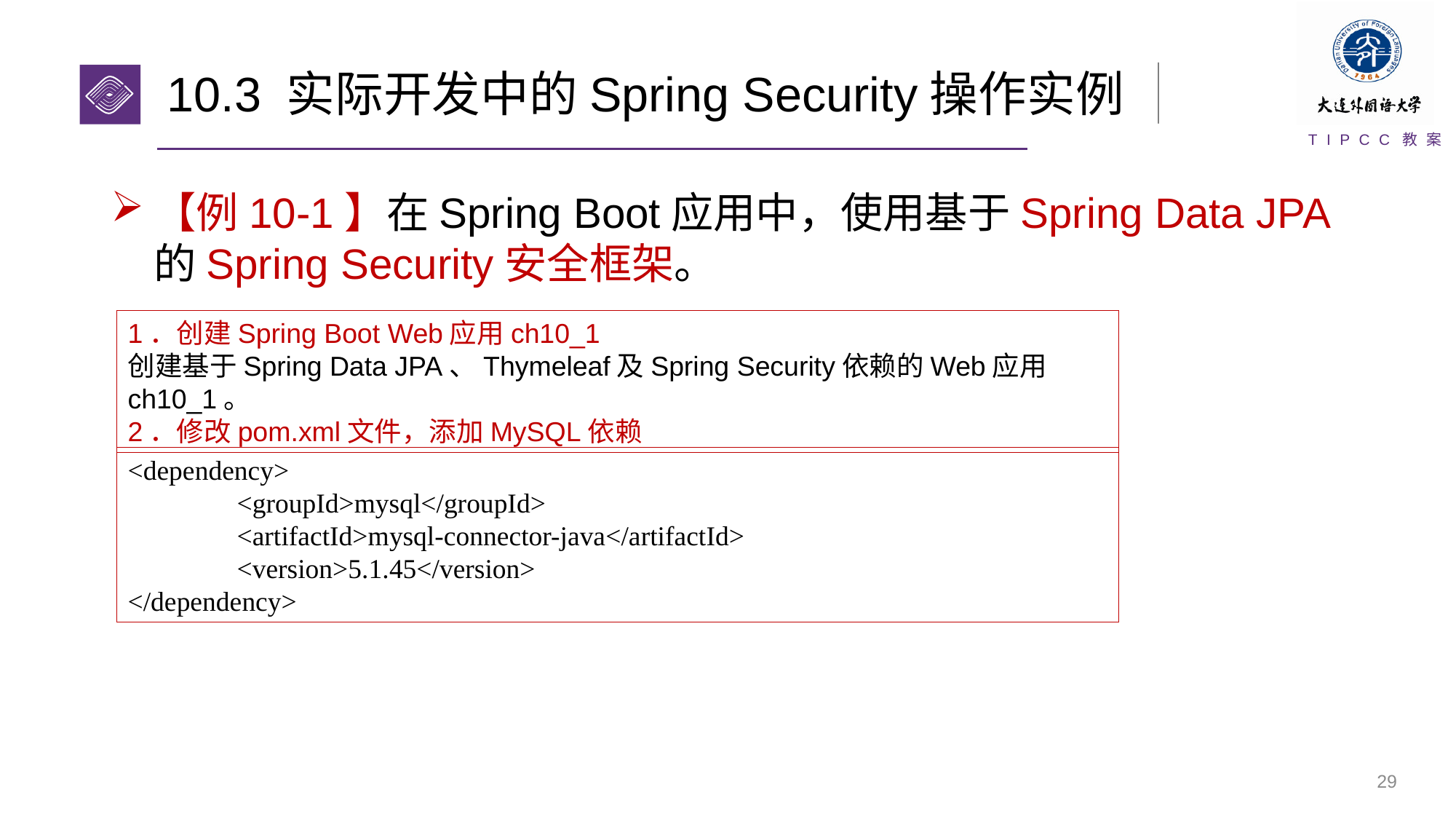

# 10.3 实际开发中的Spring Security操作实例
【例10-1】在Spring Boot应用中，使用基于Spring Data JPA的Spring Security安全框架。
1．创建Spring Boot Web应用ch10_1
创建基于Spring Data JPA、Thymeleaf及Spring Security依赖的Web应用ch10_1。
2．修改pom.xml文件，添加MySQL依赖
<dependency>
	<groupId>mysql</groupId>
	<artifactId>mysql-connector-java</artifactId>
	<version>5.1.45</version>
</dependency>
29